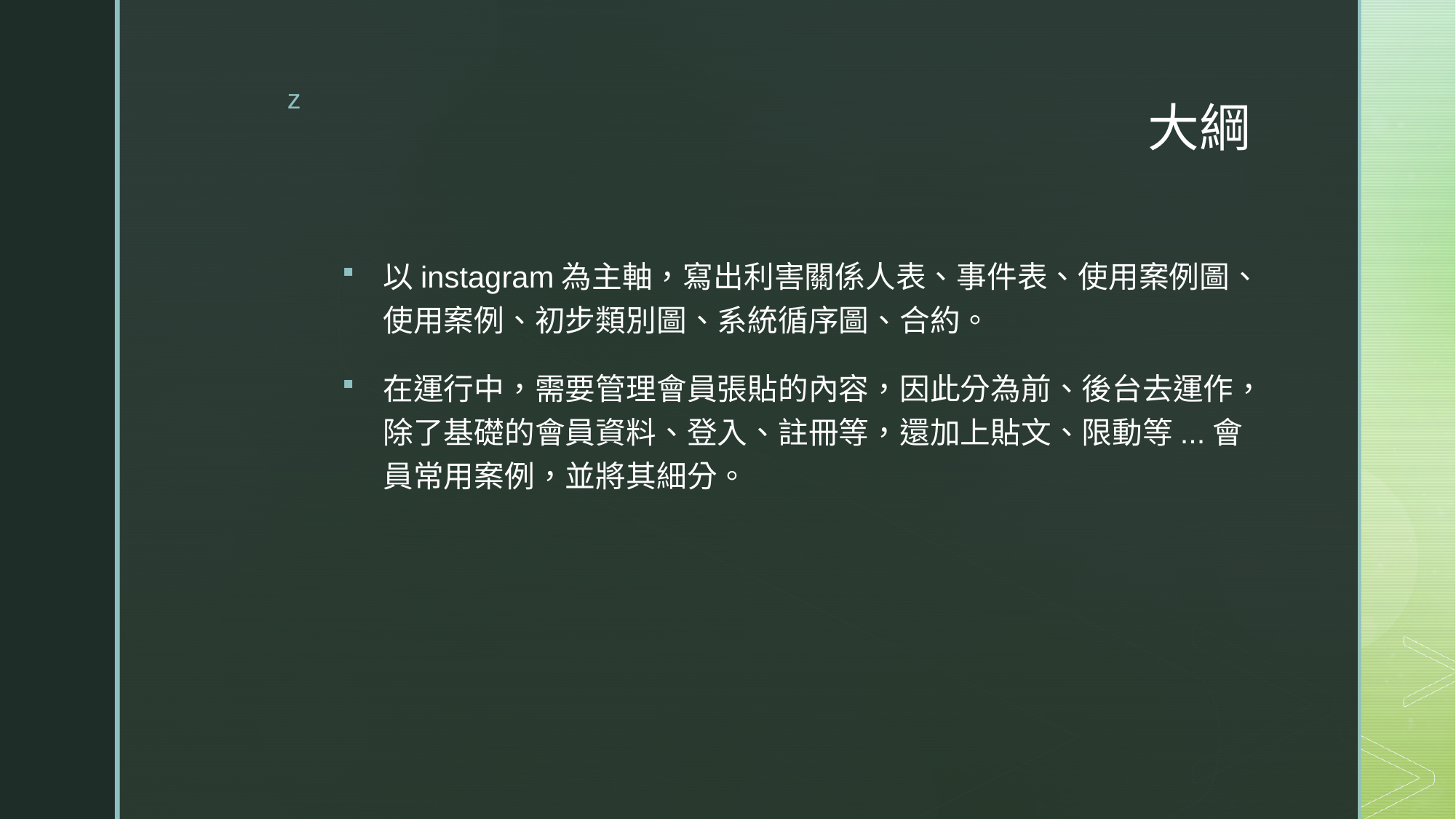

# 大綱
以instagram為主軸，寫出利害關係人表、事件表、使用案例圖、使用案例、初步類別圖、系統循序圖、合約。
在運行中，需要管理會員張貼的內容，因此分為前、後台去運作，除了基礎的會員資料、登入、註冊等，還加上貼文、限動等...會員常用案例，並將其細分。